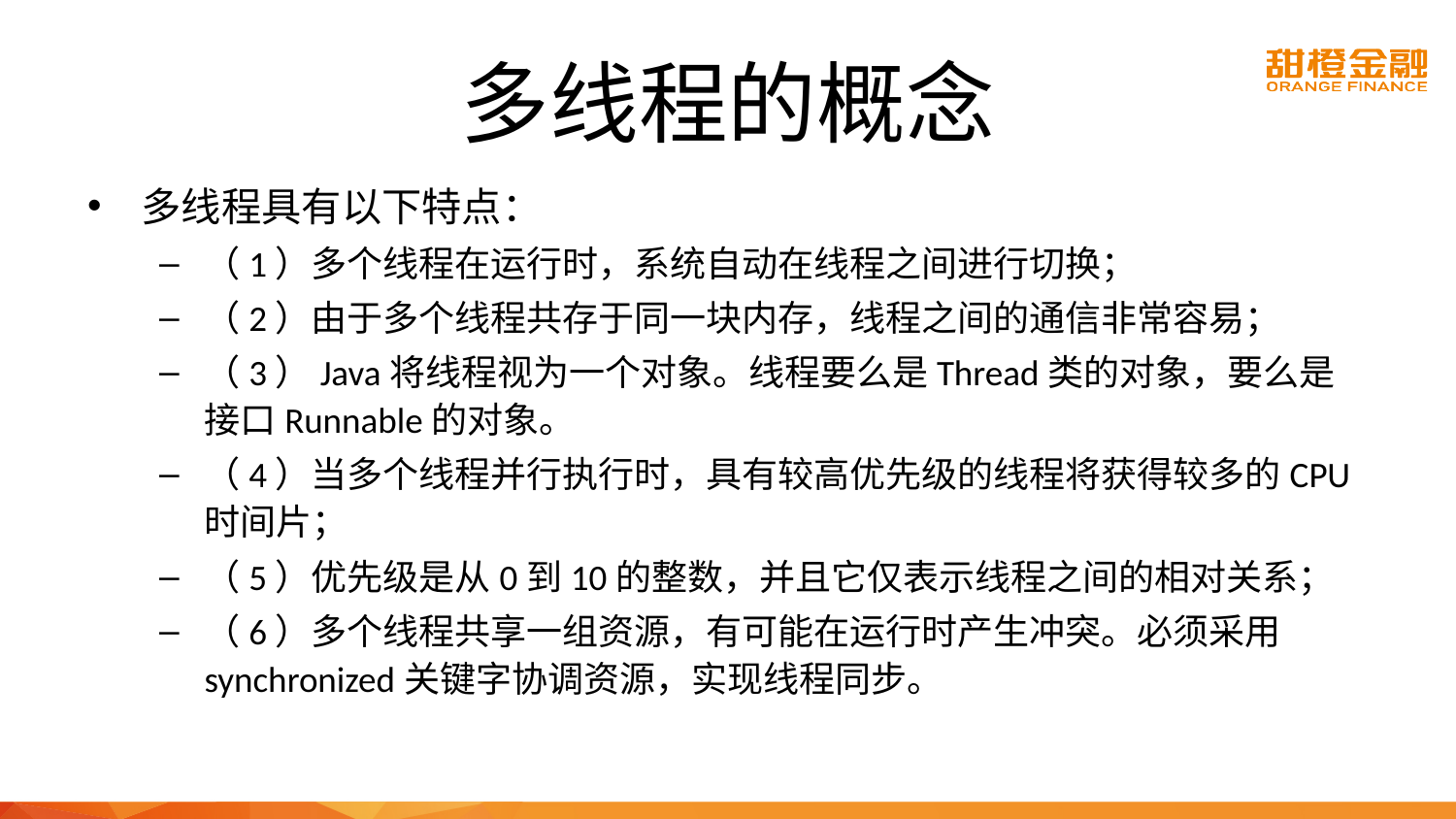

# 多线程的概念
多线程具有以下特点：
（1）多个线程在运行时，系统自动在线程之间进行切换；
（2）由于多个线程共存于同一块内存，线程之间的通信非常容易；
（3）Java将线程视为一个对象。线程要么是Thread类的对象，要么是接口Runnable的对象。
（4）当多个线程并行执行时，具有较高优先级的线程将获得较多的CPU时间片；
（5）优先级是从0到10的整数，并且它仅表示线程之间的相对关系；
（6）多个线程共享一组资源，有可能在运行时产生冲突。必须采用synchronized关键字协调资源，实现线程同步。